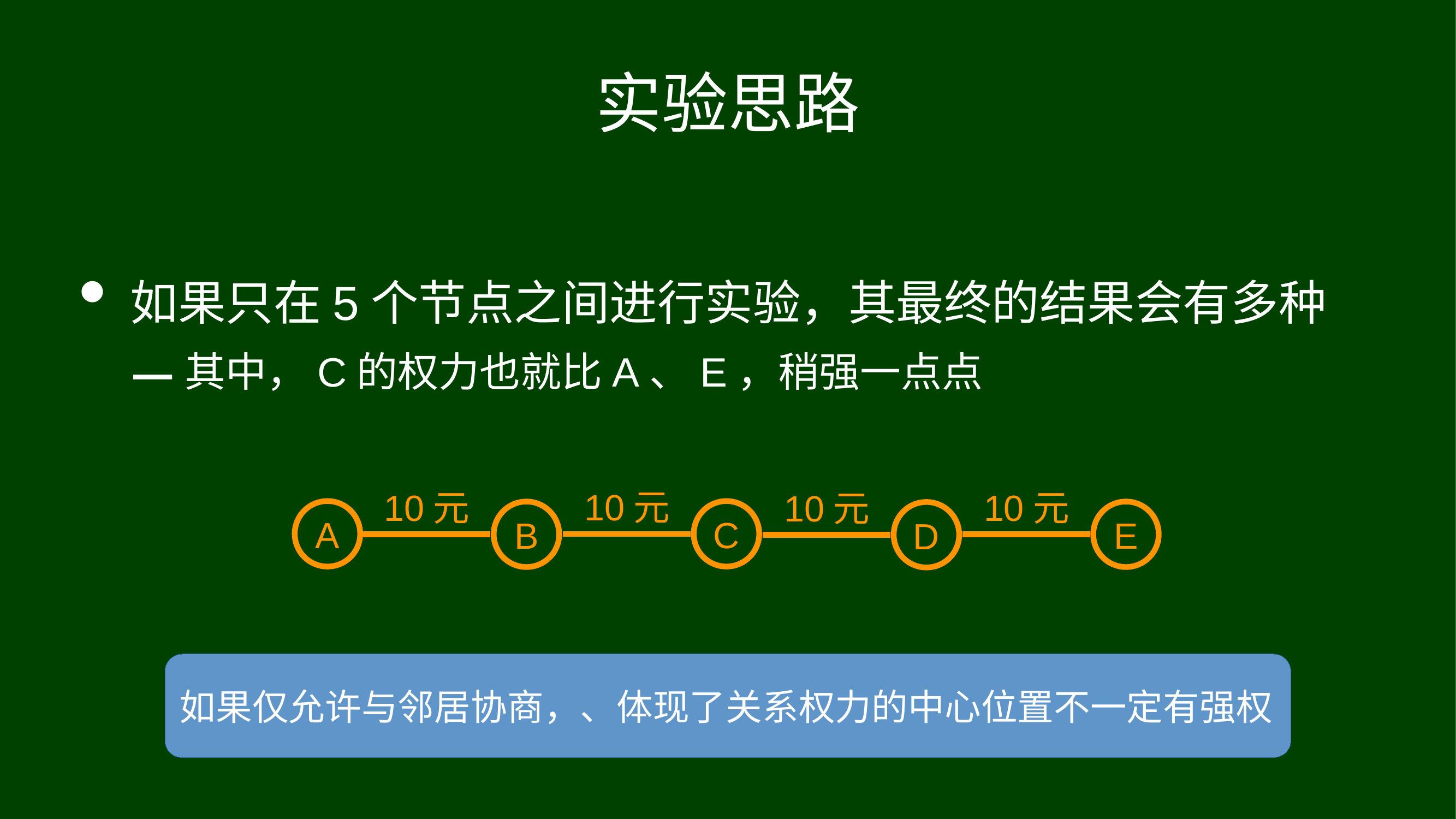

# 实验思路
如果只在5个节点之间进行实验，其最终的结果会有多种
其中，C的权力也就比A、E，稍强一点点
10元
10元
10元
10元
A
C
B
E
D

如果仅允许与邻居协商，、体现了关系权力的中心位置不一定有强权